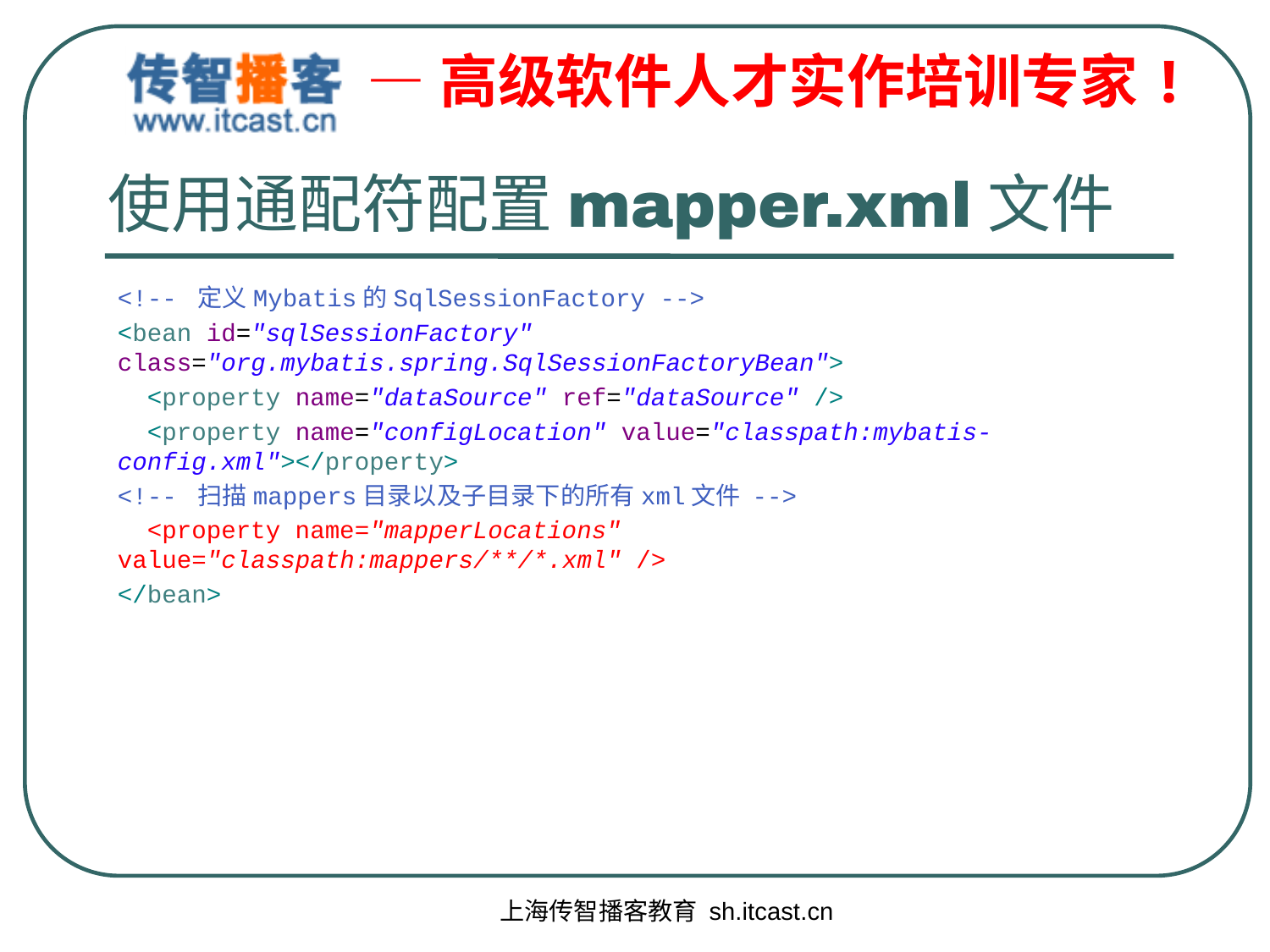

# 使用通配符配置mapper.xml文件
<!-- 定义Mybatis的SqlSessionFactory -->
<bean id="sqlSessionFactory" class="org.mybatis.spring.SqlSessionFactoryBean">
  <property name="dataSource" ref="dataSource" />
  <property name="configLocation" value="classpath:mybatis-config.xml"></property>
<!-- 扫描mappers目录以及子目录下的所有xml文件 -->
  <property name="mapperLocations" value="classpath:mappers/**/*.xml" />
</bean>

上海传智播客教育 sh.itcast.cn